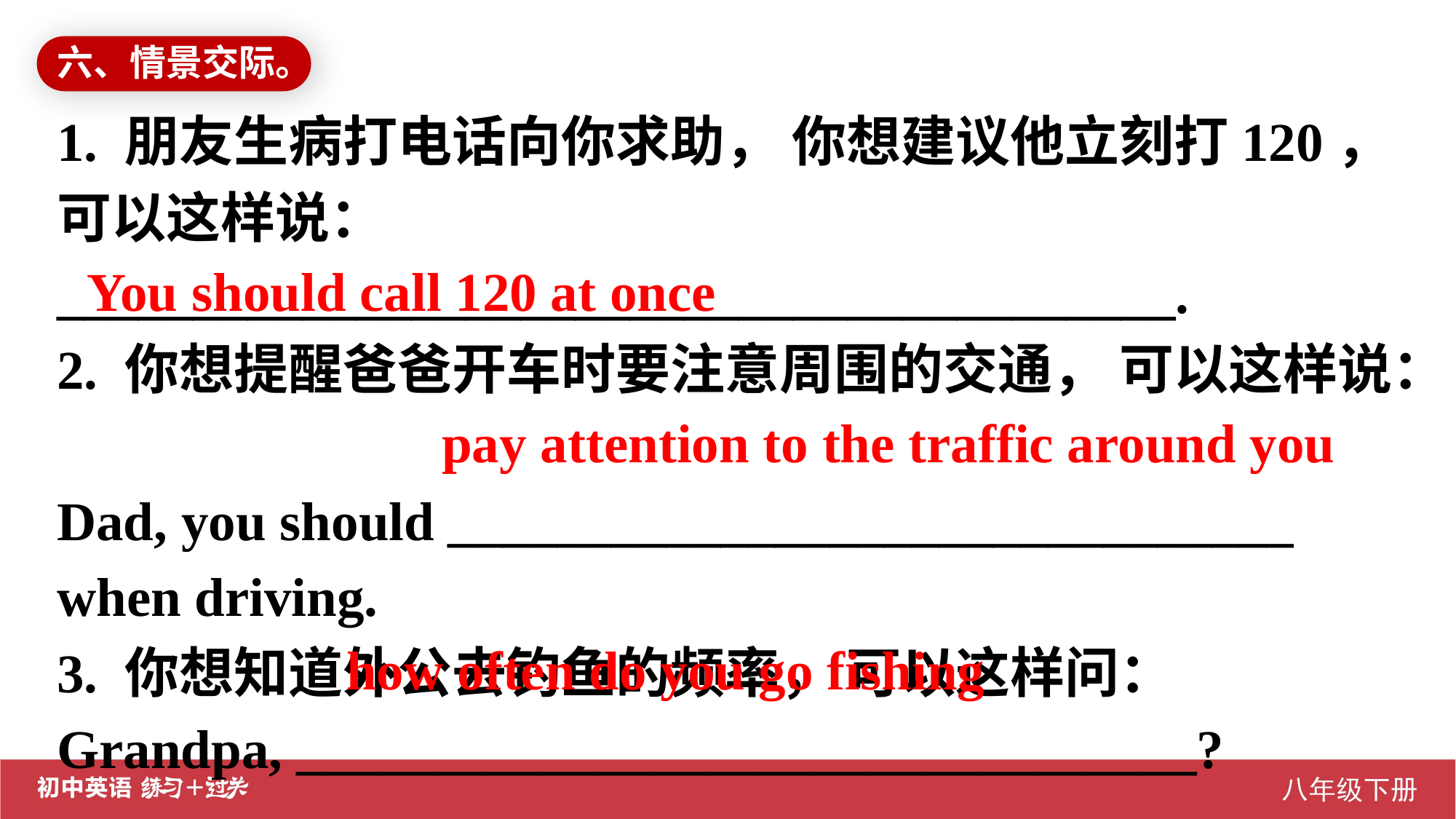

六、情景交际。

1. 朋友生病打电话向你求助， 你想建议他立刻打120， 可以这样说：
_________________________________________.
2. 你想提醒爸爸开车时要注意周围的交通， 可以这样说：
Dad, you should _______________________________ when driving.
3. 你想知道外公去钓鱼的频率， 可以这样问：
Grandpa, _________________________________?

You should call 120 at once

                          pay attention to the traffic around you

                   how often do you go fishing